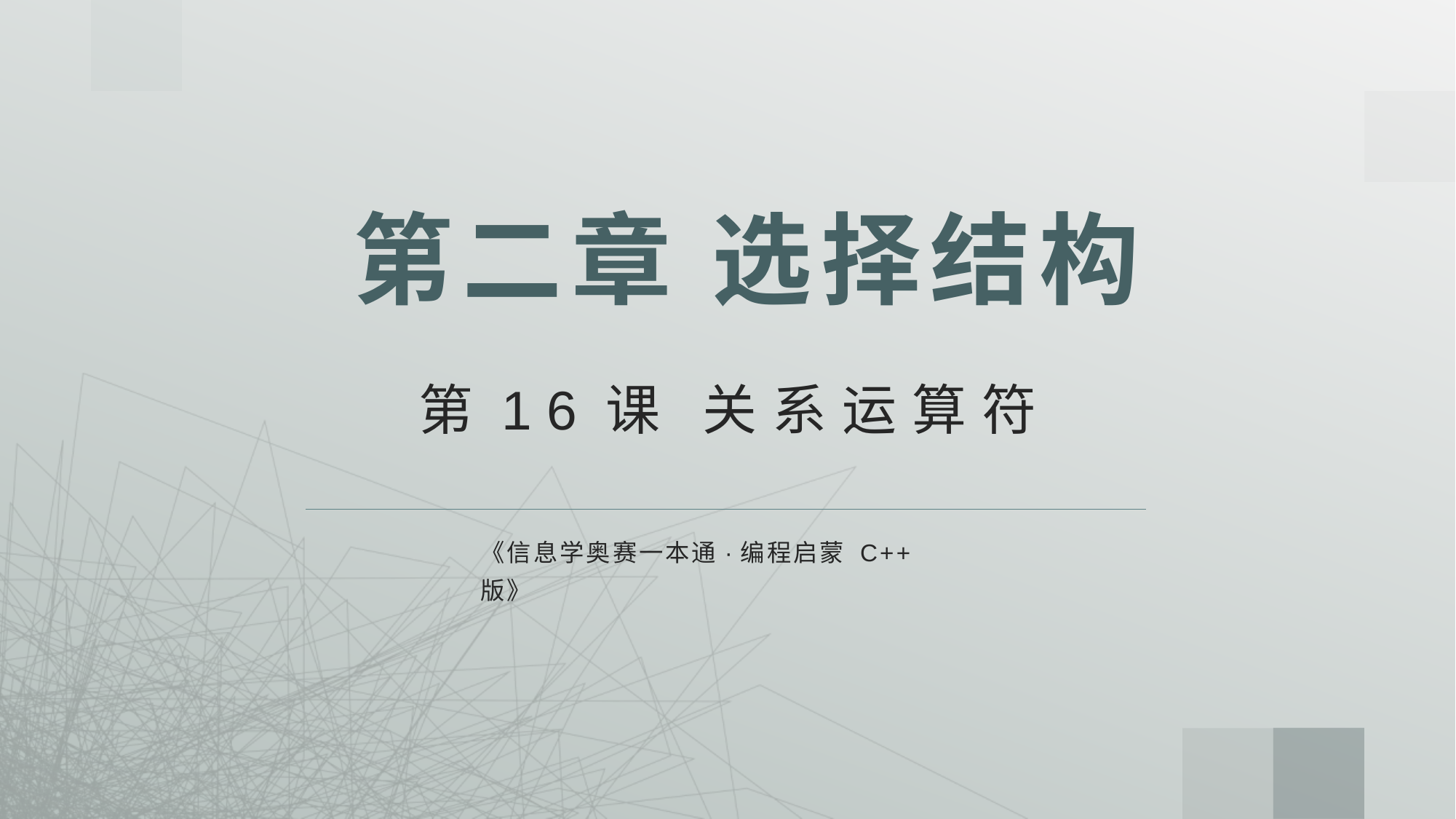

# 第二章 选择结构
第16课 关系运算符
《信息学奥赛一本通·编程启蒙 C++版》